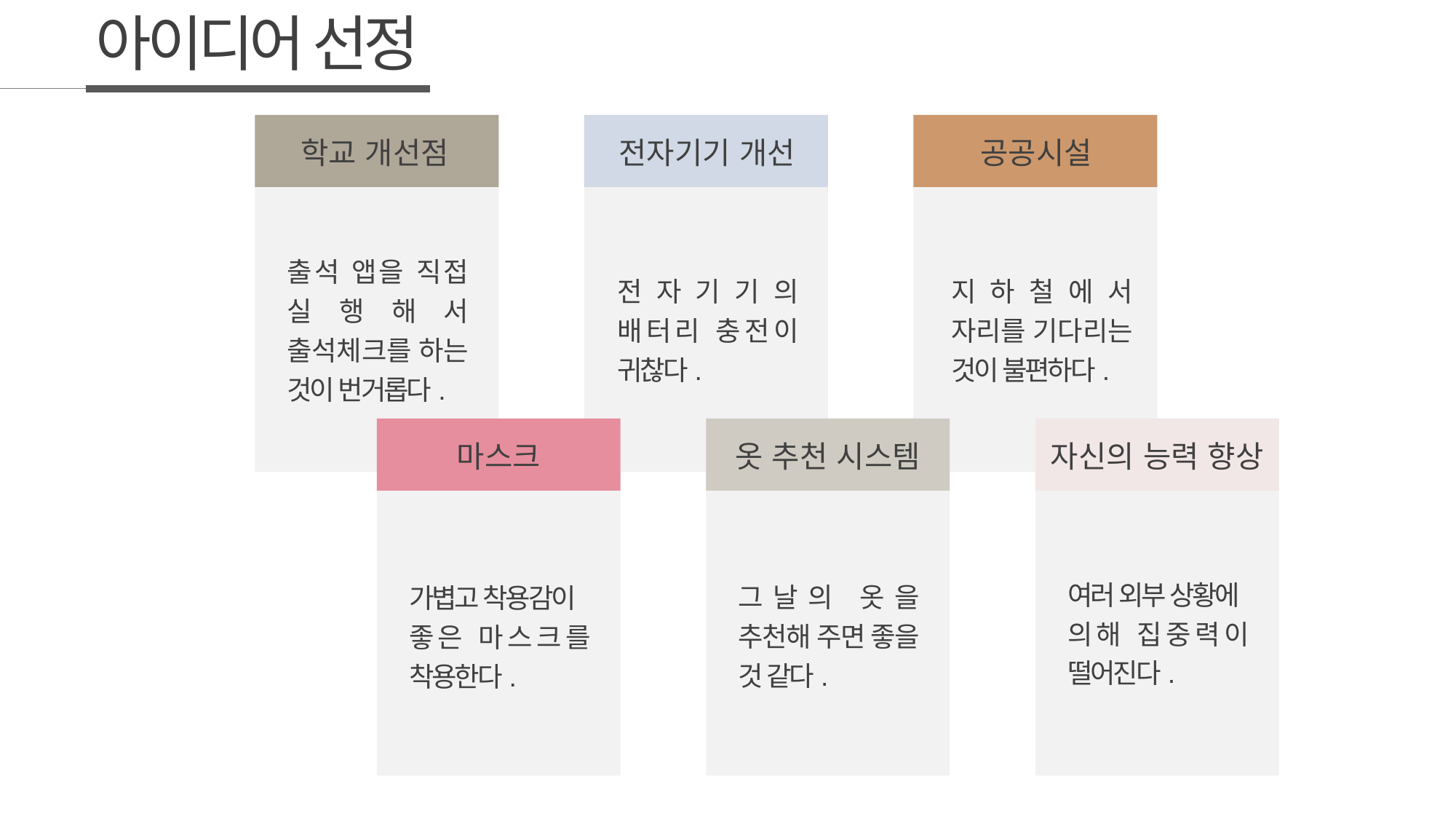

아이디어 선정

학교 개선점
전자기기 개선
공공시설
출석 앱을 직접 실행해서 출석체크를 하는 것이 번거롭다.
전자기기의 배터리 충전이 귀찮다.
지하철에서 자리를 기다리는 것이 불편하다.

마스크
옷 추천 시스템
자신의 능력 향상
여러 외부 상황에
의해 집중력이 떨어진다.
그날의 옷을 추천해 주면 좋을 것 같다.
가볍고 착용감이
좋은 마스크를 착용한다.